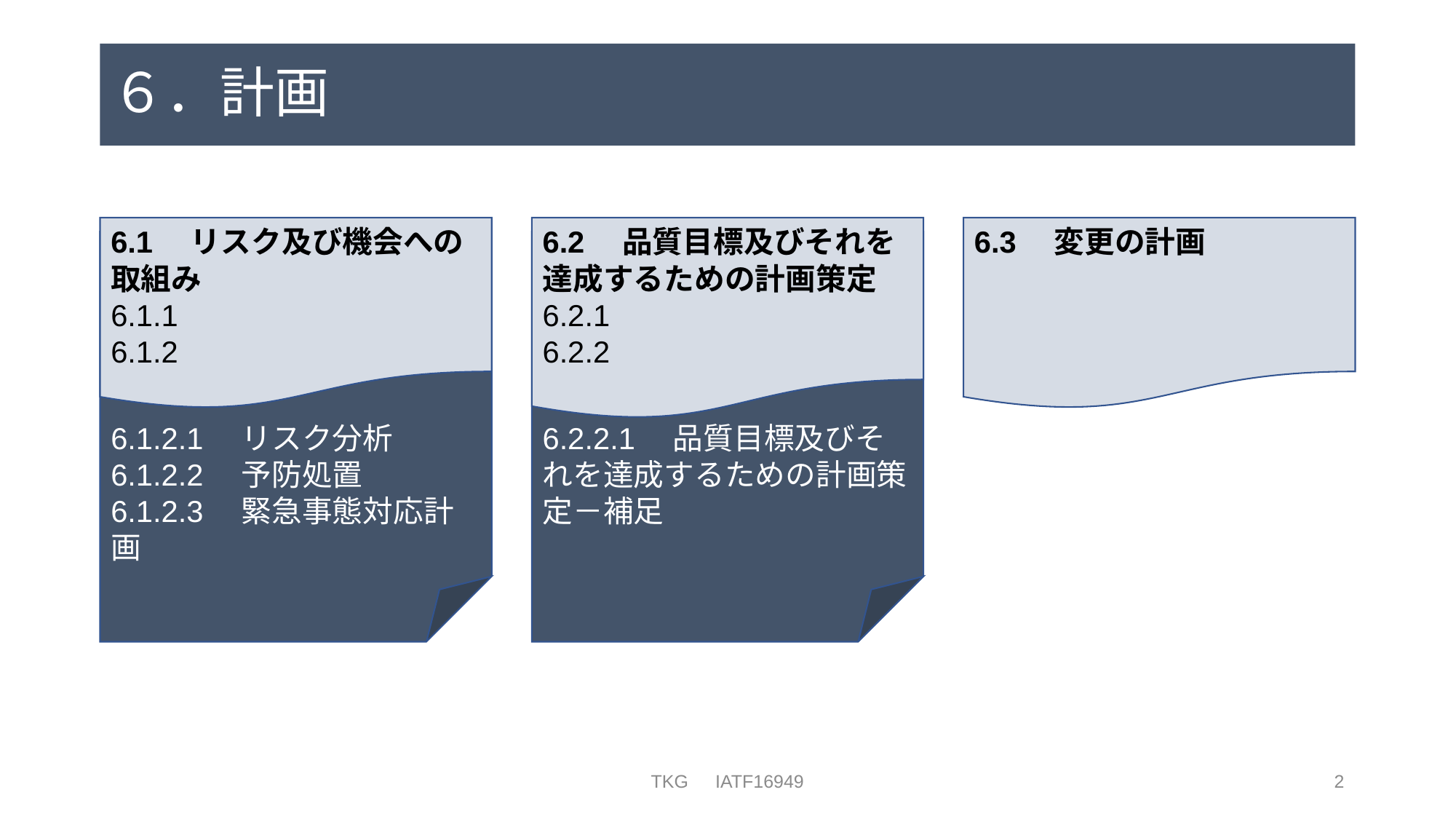

# ６．計画
6.1　リスク及び機会への取組み
6.1.1
6.1.2
6.2　品質目標及びそれを達成するための計画策定
6.2.1
6.2.2
6.3　変更の計画

6.1.2.1　リスク分析
6.1.2.2　予防処置
6.1.2.3　緊急事態対応計画

6.2.2.1　品質目標及びそれを達成するための計画策定－補足
TKG　IATF16949
2